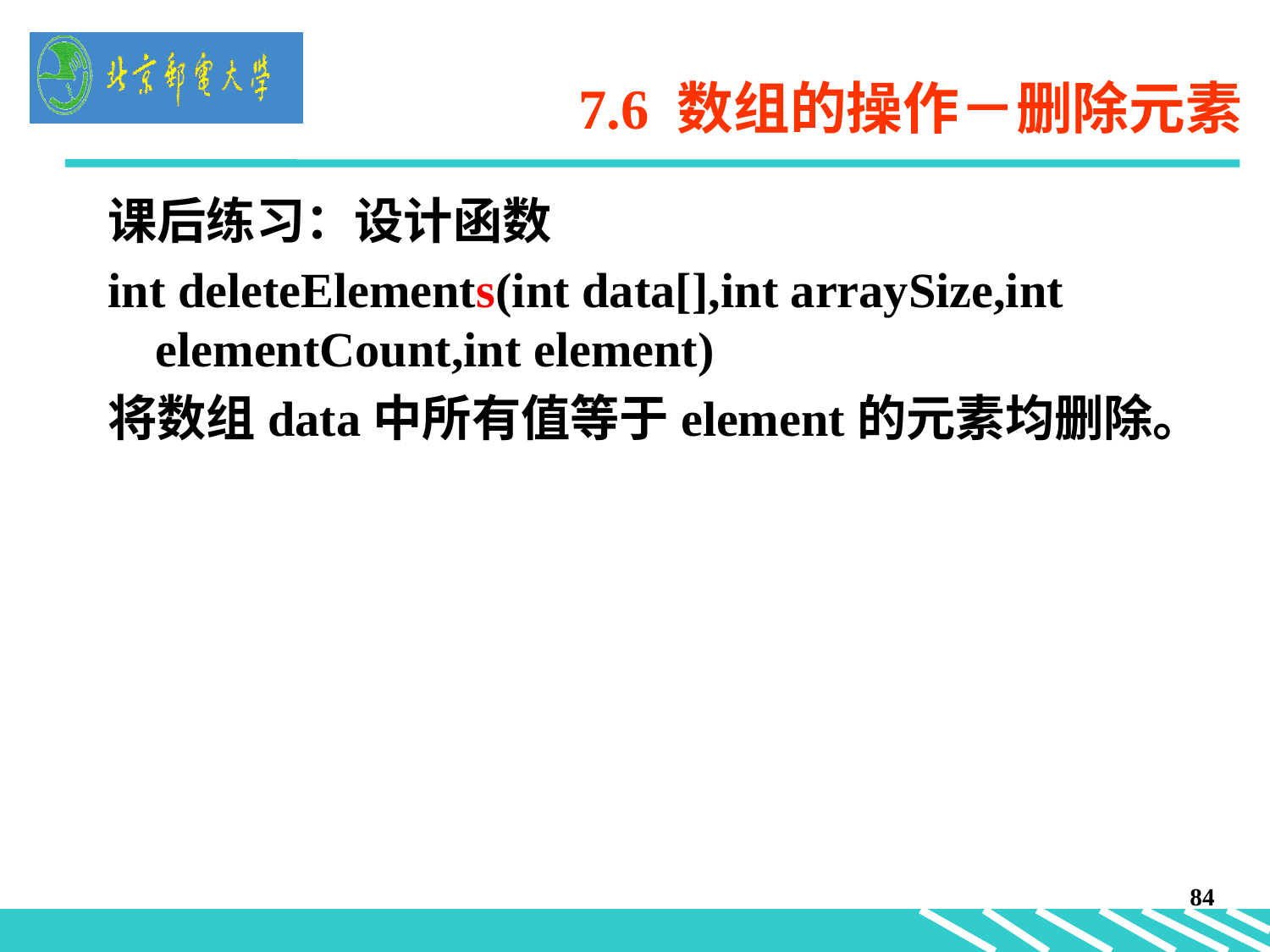

# 7.6 数组的操作－删除元素
课后练习：设计函数
int deleteElements(int data[],int arraySize,int elementCount,int element)
将数组data中所有值等于element的元素均删除。

84